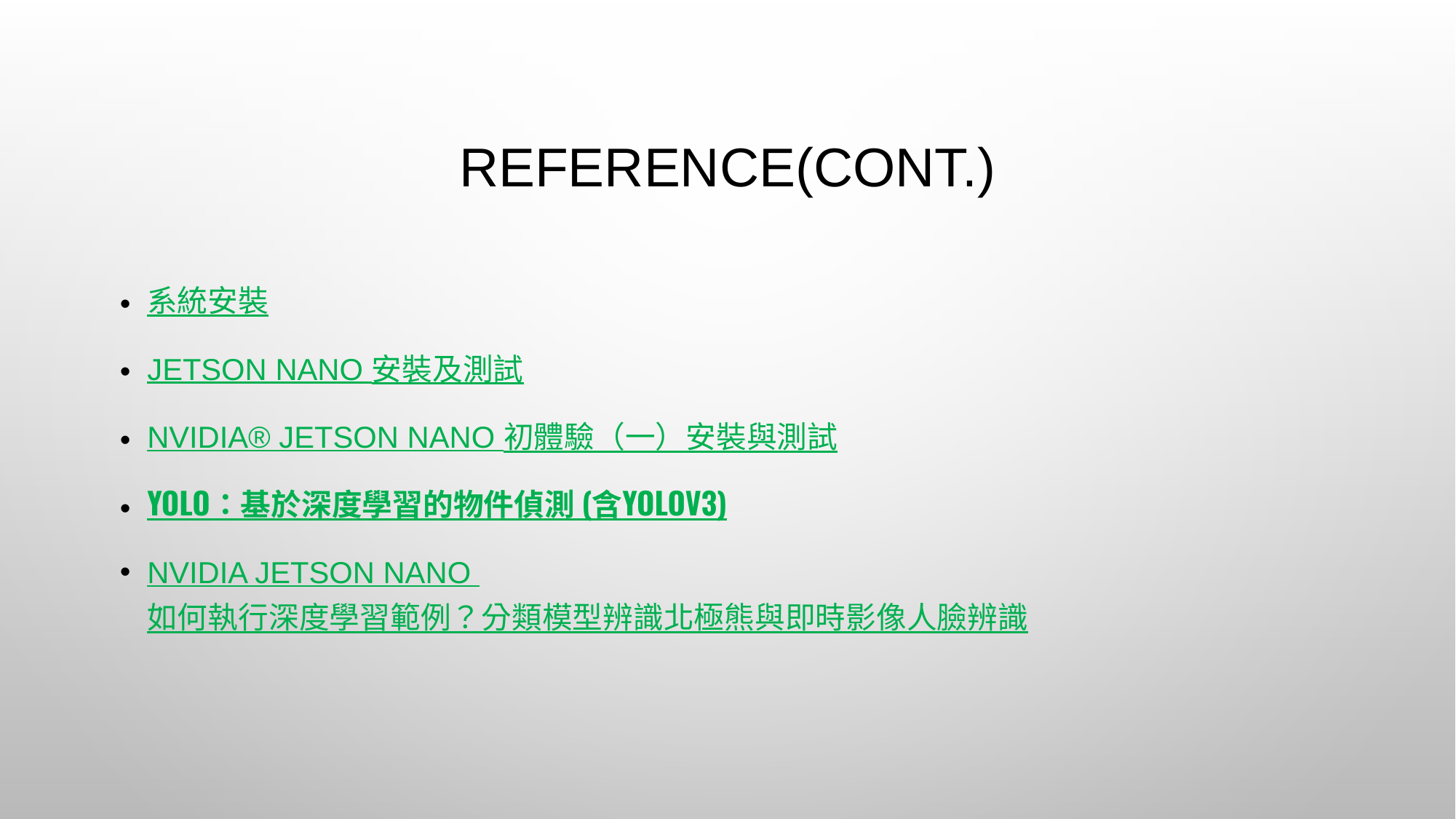

# Reference(Cont.)
系統安裝
Jetson Nano 安裝及測試
NVIDIA® Jetson Nano 初體驗（一）安裝與測試
Yolo：基於深度學習的物件偵測 (含YoloV3)
NVIDIA Jetson Nano 如何執行深度學習範例？分類模型辨識北極熊與即時影像人臉辨識